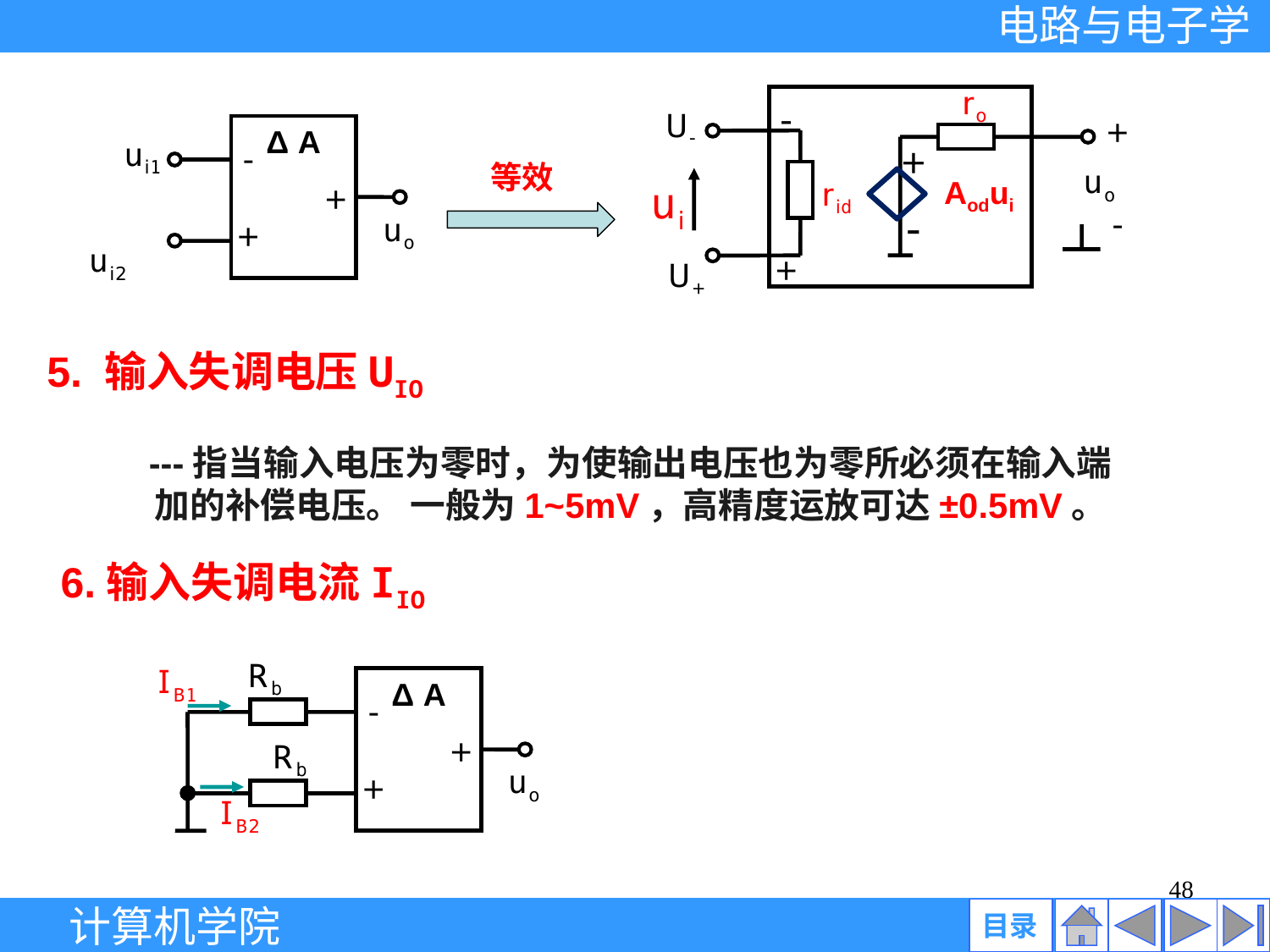

ro

-
U-
+

uo

Aodui
rid
ui

-

+
U+

+

-

等效

Δ A
ui1
-

+

uo
+
ui2

5. 输入失调电压UIO
---指当输入电压为零时，为使输出电压也为零所必须在输入端加的补偿电压。 一般为1~5mV，高精度运放可达±0.5mV。
6.输入失调电流IIO
Rb
IB1

Δ A
-

+
Rb

uo
+

IB2